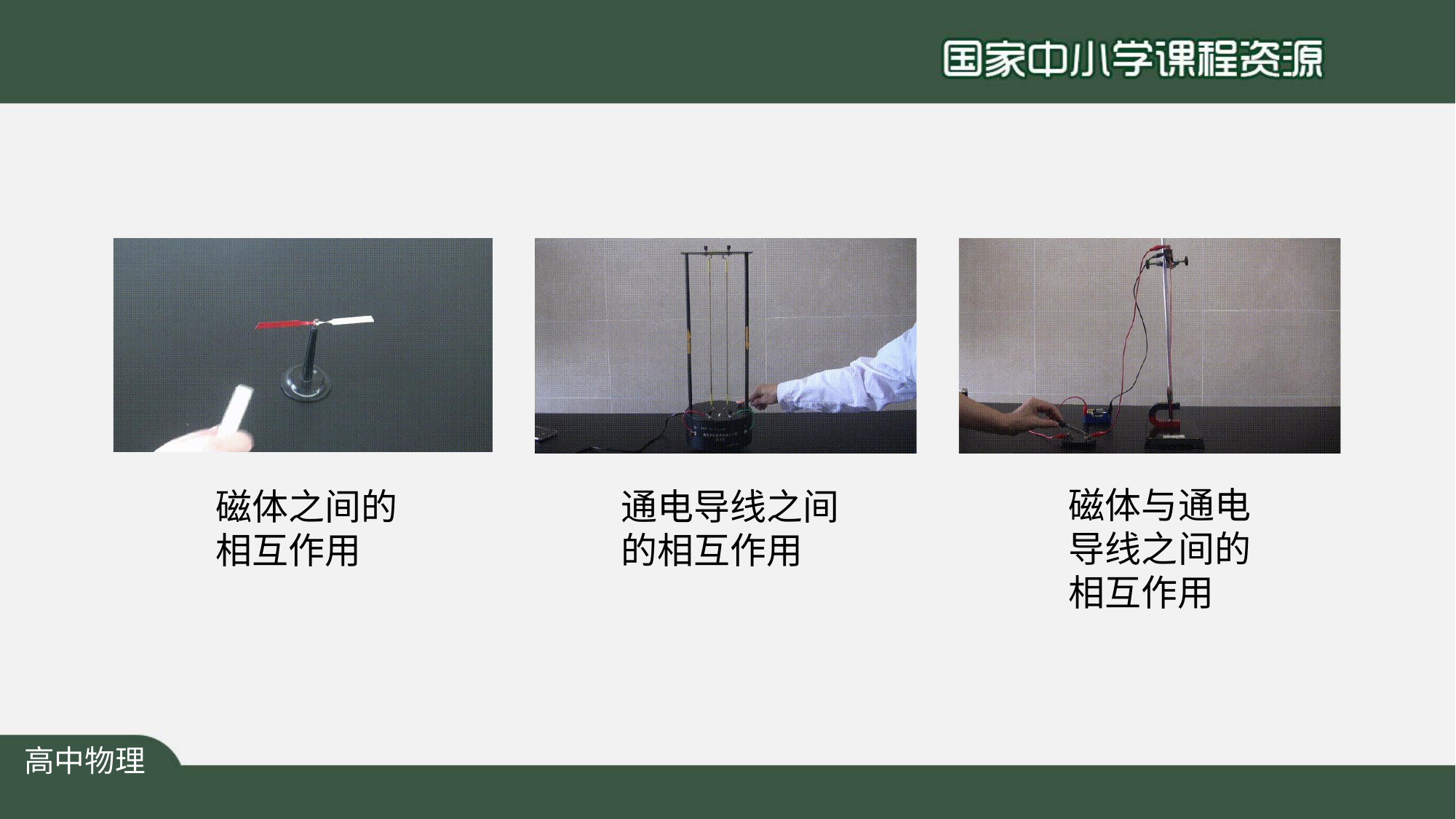

磁体与通电 导线之间的 相互作用
通电导线之间 的相互作用
磁体之间的 相互作用
高中物理